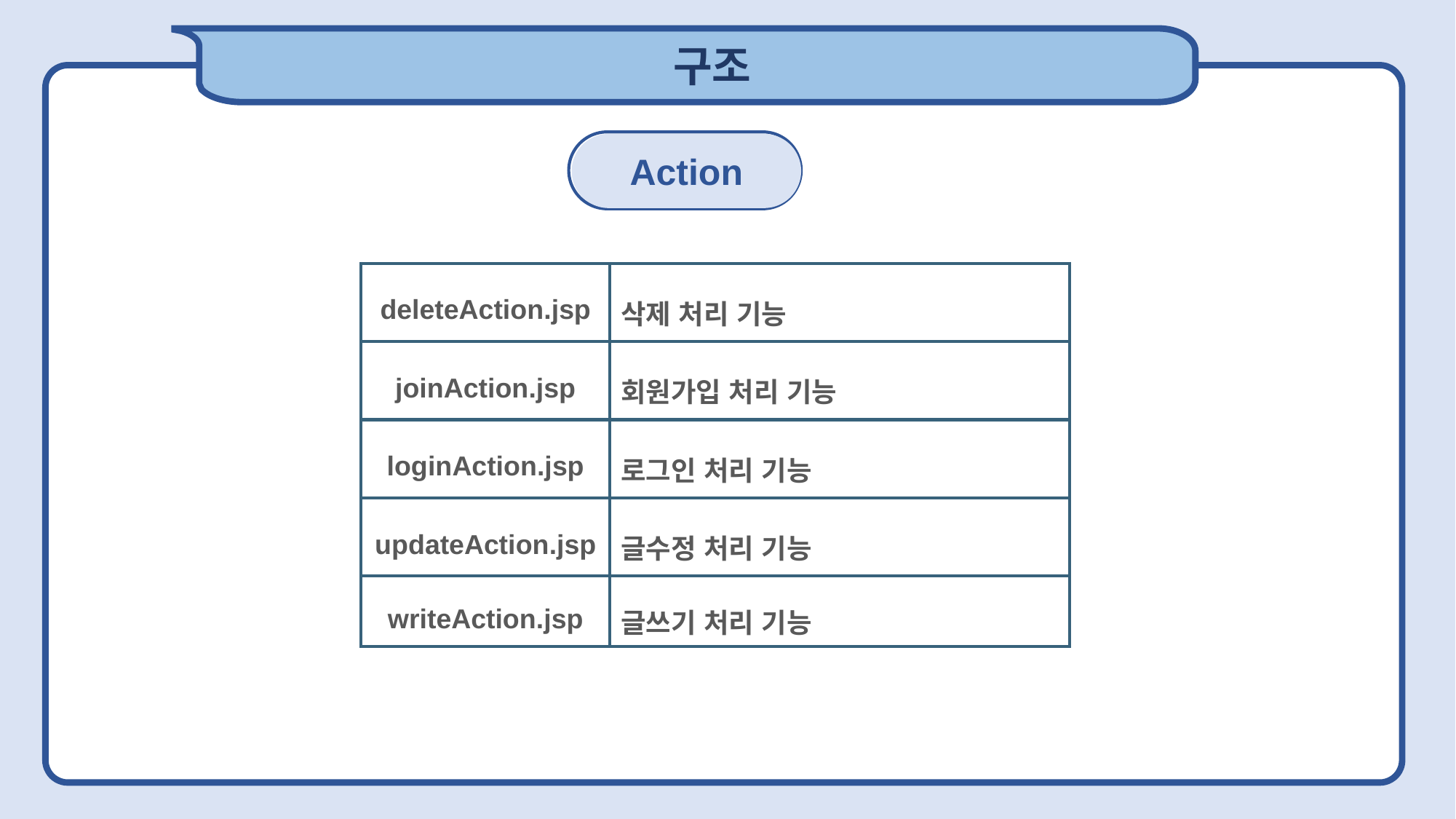

구조
CONTENTS
Action
| deleteAction.jsp | 삭제 처리 기능 |
| --- | --- |
| joinAction.jsp | 회원가입 처리 기능 |
| loginAction.jsp | 로그인 처리 기능 |
| updateAction.jsp | 글수정 처리 기능 |
| writeAction.jsp | 글쓰기 처리 기능 |